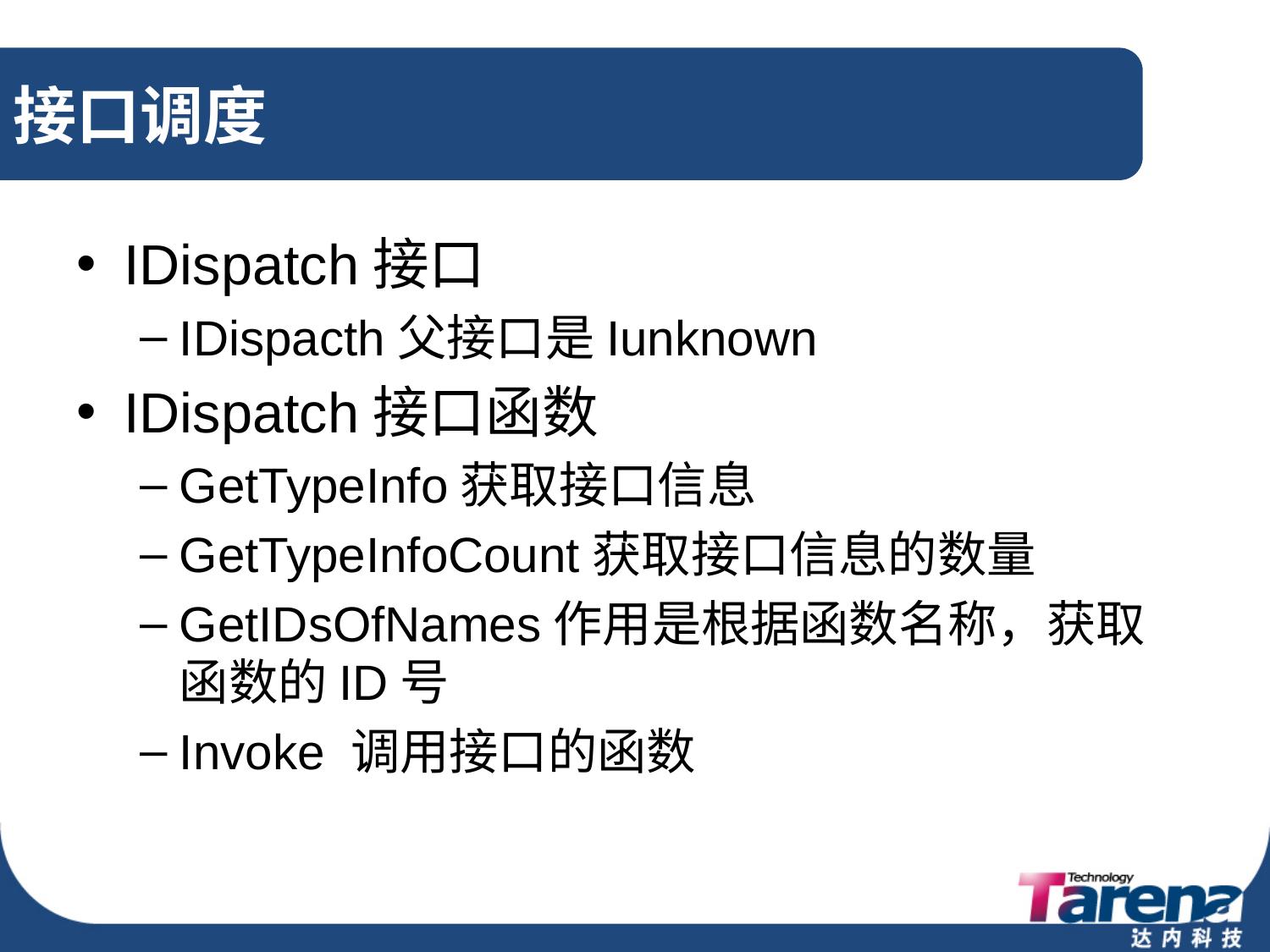

# 接口调度
IDispatch接口
IDispacth父接口是Iunknown
IDispatch接口函数
GetTypeInfo获取接口信息
GetTypeInfoCount获取接口信息的数量
GetIDsOfNames作用是根据函数名称，获取函数的ID号
Invoke 调用接口的函数